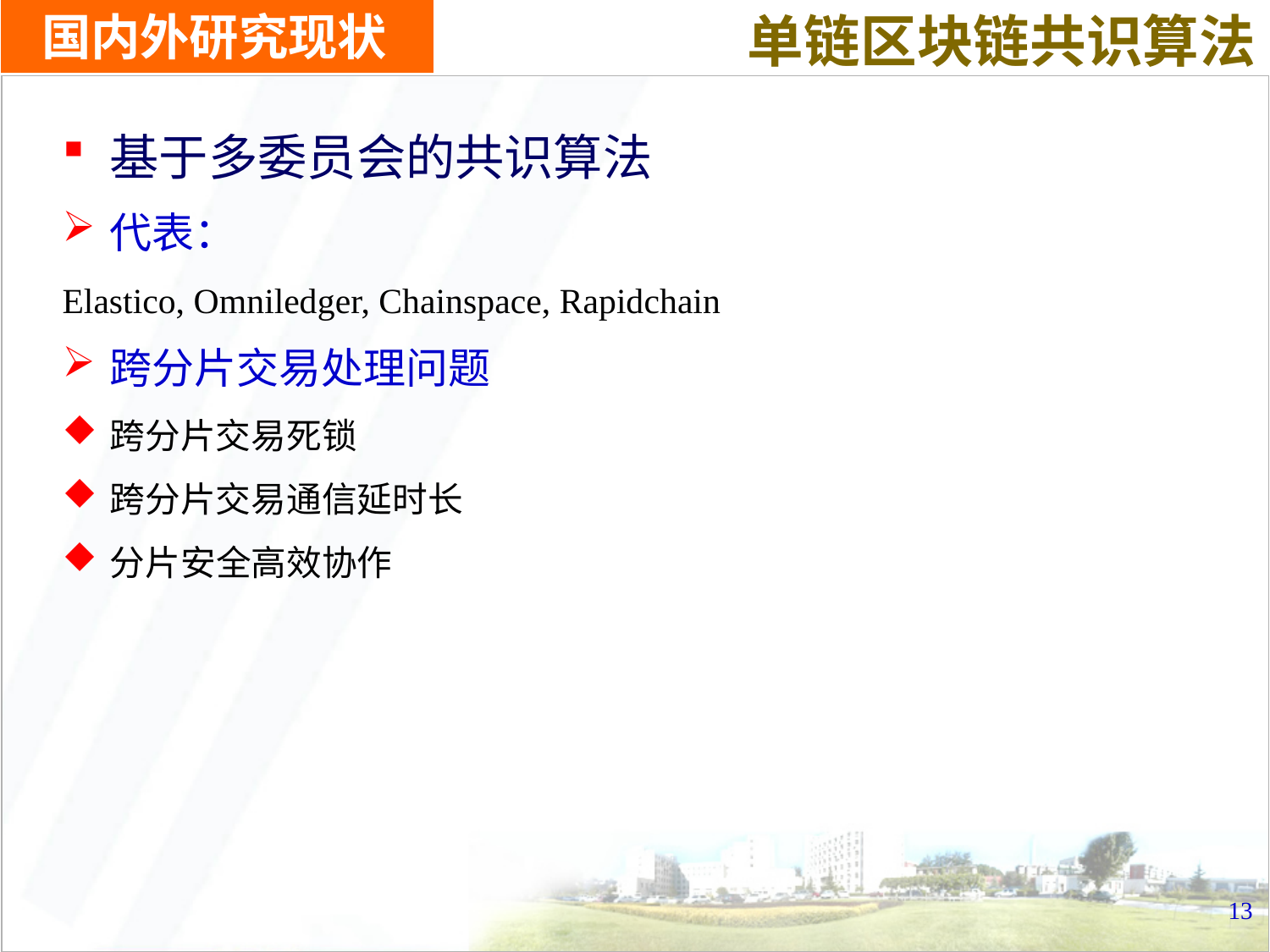

单链区块链共识算法
# 国内外研究现状
基于多委员会的共识算法
代表：
Elastico, Omniledger, Chainspace, Rapidchain
跨分片交易处理问题
跨分片交易死锁
跨分片交易通信延时长
分片安全高效协作
13